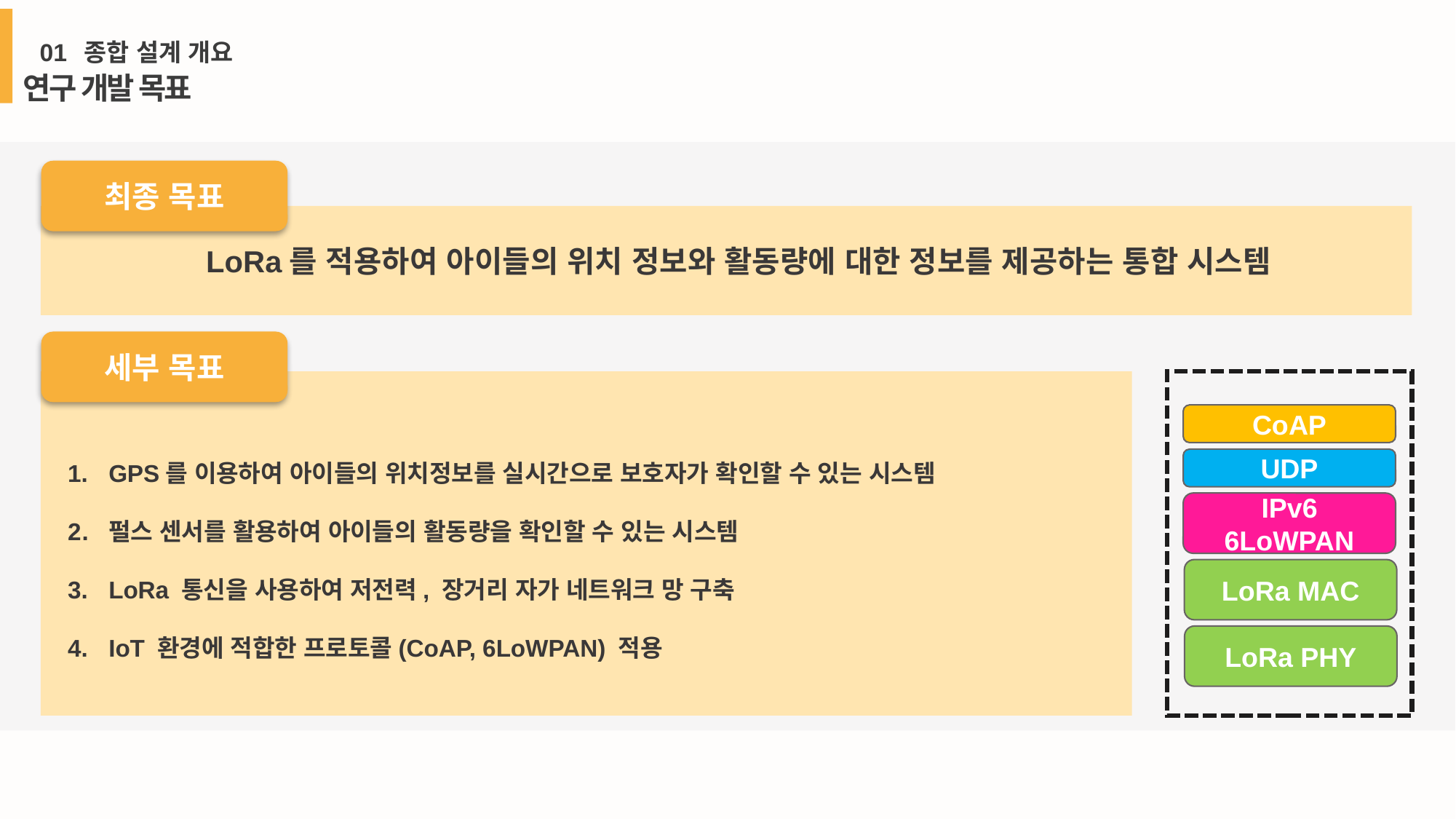

01 종합 설계 개요

연구 개발 목표

최종 목표
    LoRa를 적용하여 아이들의 위치 정보와 활동량에 대한 정보를 제공하는 통합 시스템
세부 목표

CoAP
GPS를 이용하여 아이들의 위치정보를 실시간으로 보호자가 확인할 수 있는 시스템
펄스 센서를 활용하여 아이들의 활동량을 확인할 수 있는 시스템
LoRa 통신을 사용하여 저전력, 장거리 자가 네트워크 망 구축
IoT 환경에 적합한 프로토콜(CoAP, 6LoWPAN) 적용

UDP
IPv6
6LoWPAN
LoRa MAC
LoRa PHY